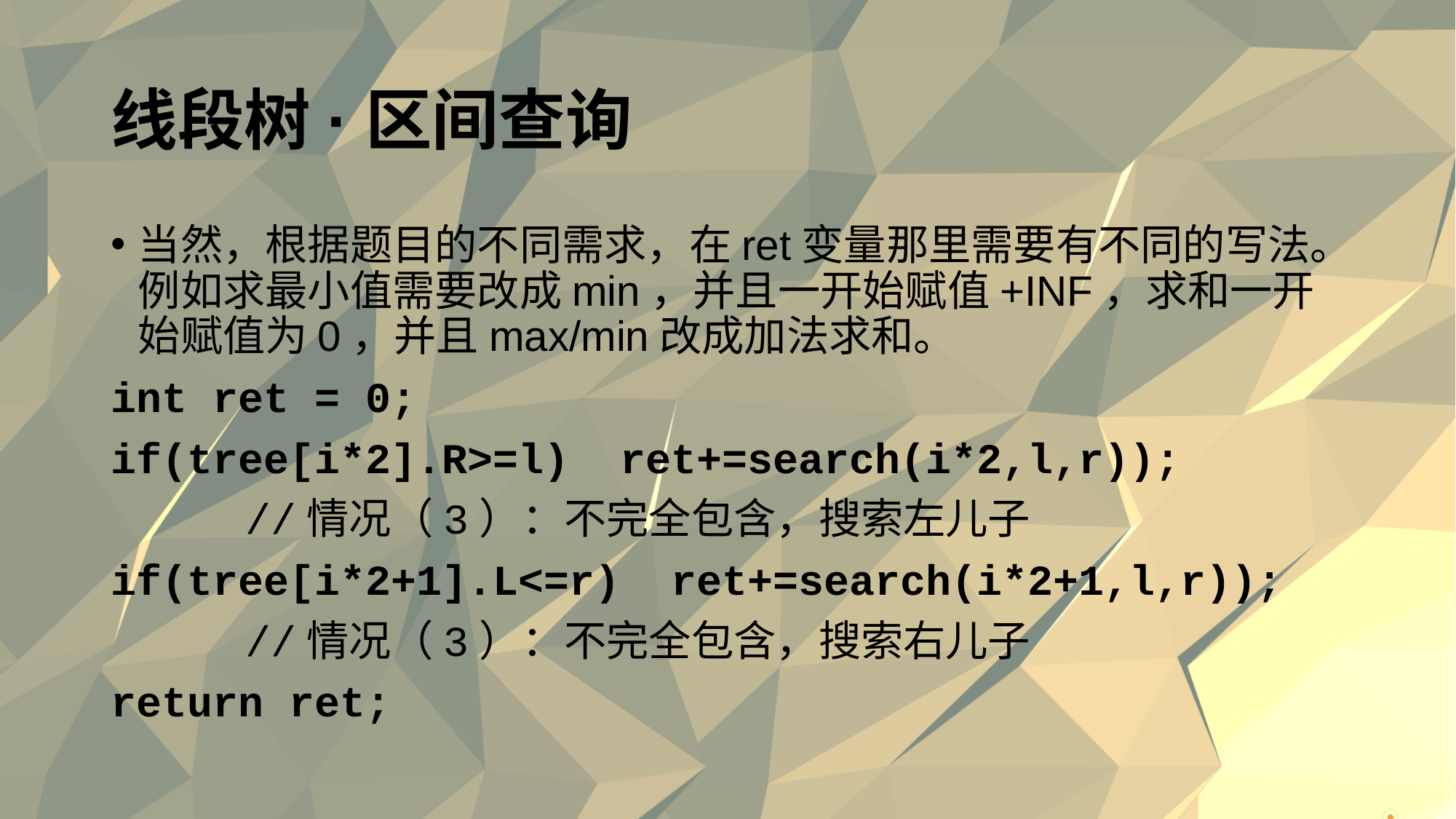

# 线段树·区间查询
当然，根据题目的不同需求，在ret变量那里需要有不同的写法。例如求最小值需要改成min，并且一开始赋值+INF，求和一开始赋值为0，并且max/min改成加法求和。
int ret = 0;
if(tree[i*2].R>=l)  ret+=search(i*2,l,r));
	 //情况（3）：不完全包含，搜索左儿子
if(tree[i*2+1].L<=r)  ret+=search(i*2+1,l,r));
	 //情况（3）：不完全包含，搜索右儿子
return ret;